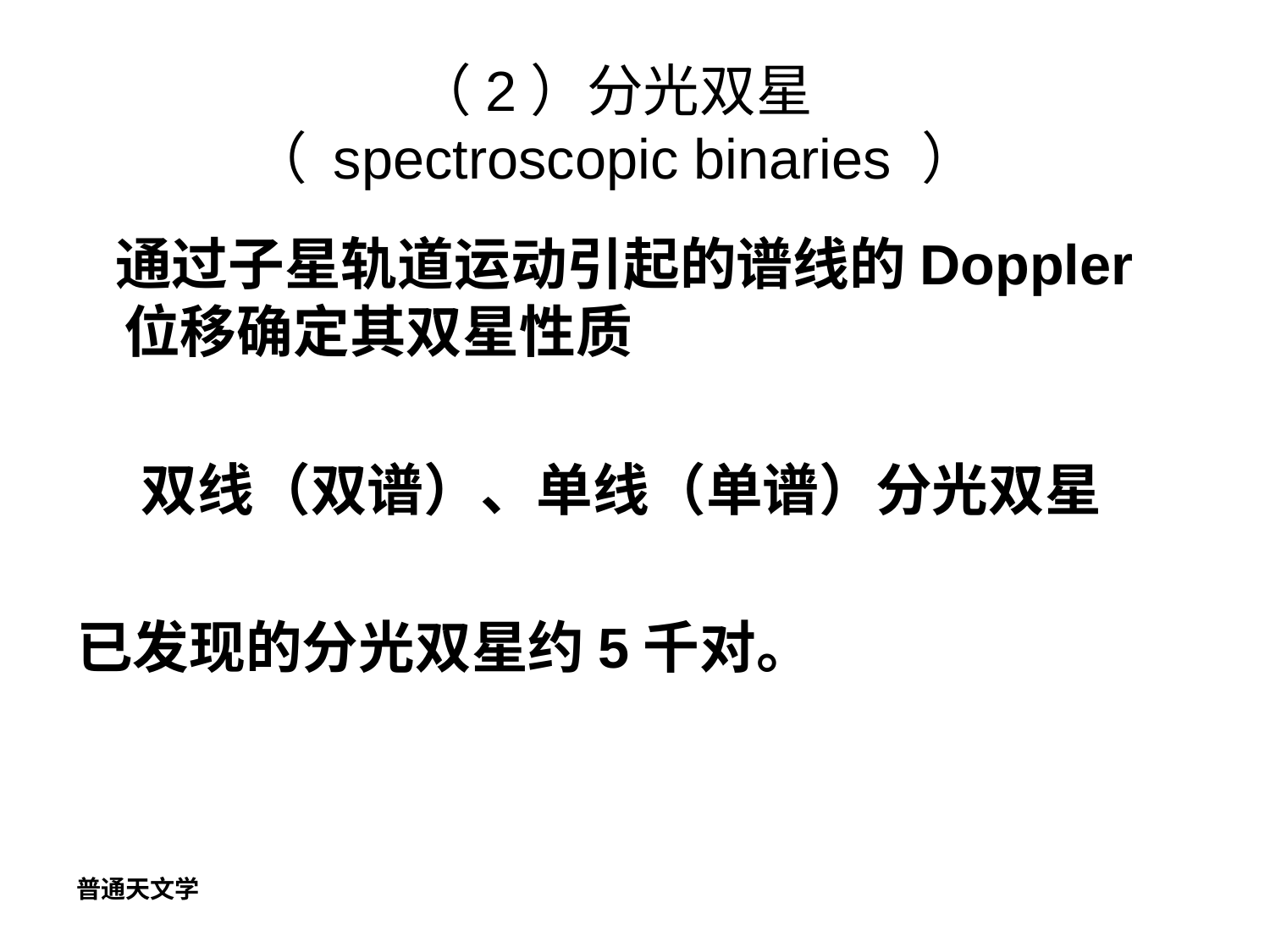

# （2）分光双星 （ spectroscopic binaries ）
  通过子星轨道运动引起的谱线的Doppler位移确定其双星性质

    双线（双谱）、单线（单谱）分光双星

已发现的分光双星约5千对。

普通天文学